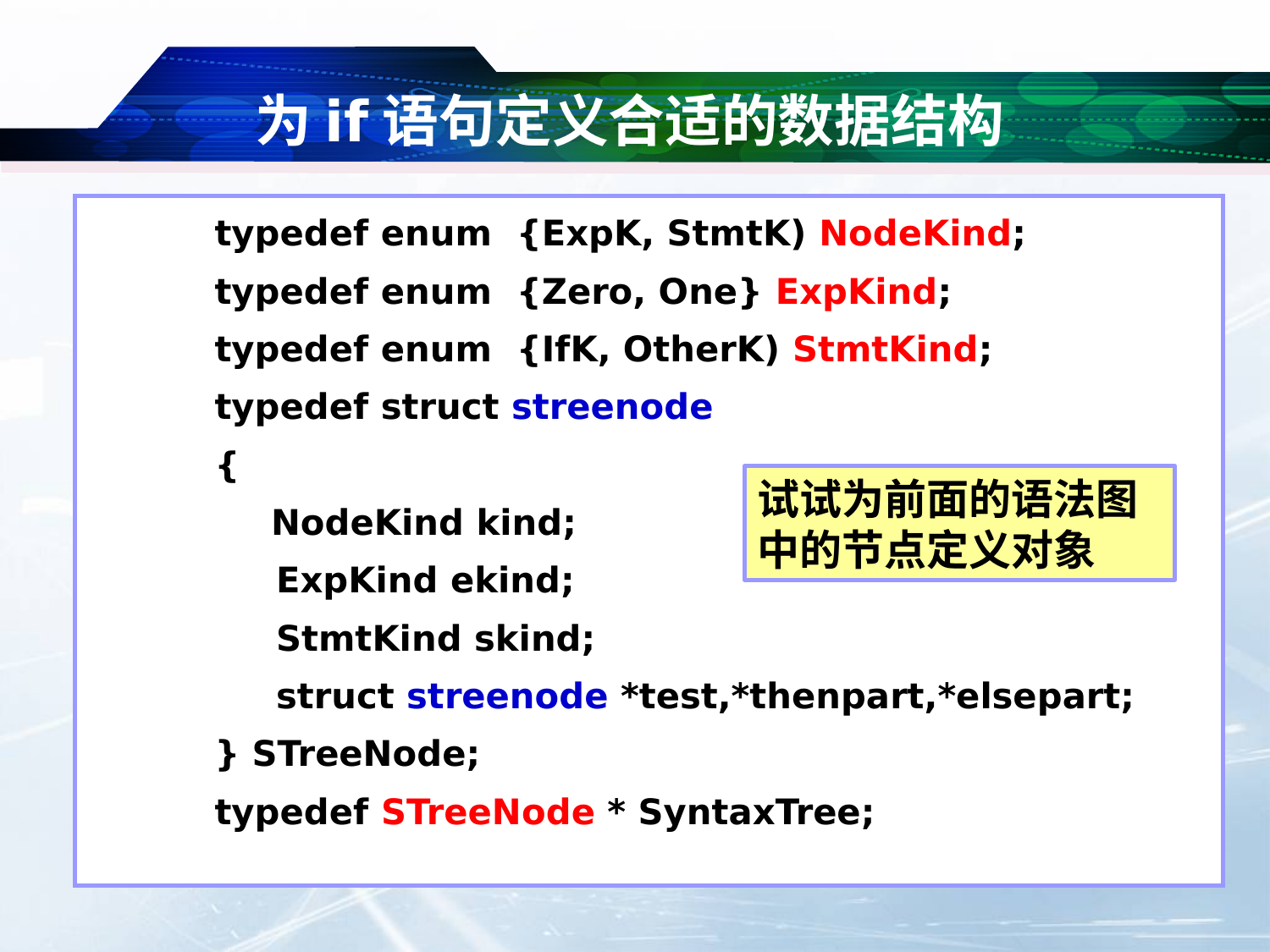

# 为if语句定义合适的数据结构
typedef enum  {ExpK, StmtK) NodeKind;
typedef enum  {Zero, One} ExpKind;
typedef enum  {IfK, OtherK) StmtKind;
typedef struct streenode
{
	  NodeKind kind;
     ExpKind ekind;
     StmtKind skind;
     struct streenode *test,*thenpart,*elsepart;
} STreeNode;
typedef STreeNode * SyntaxTree;

试试为前面的语法图中的节点定义对象